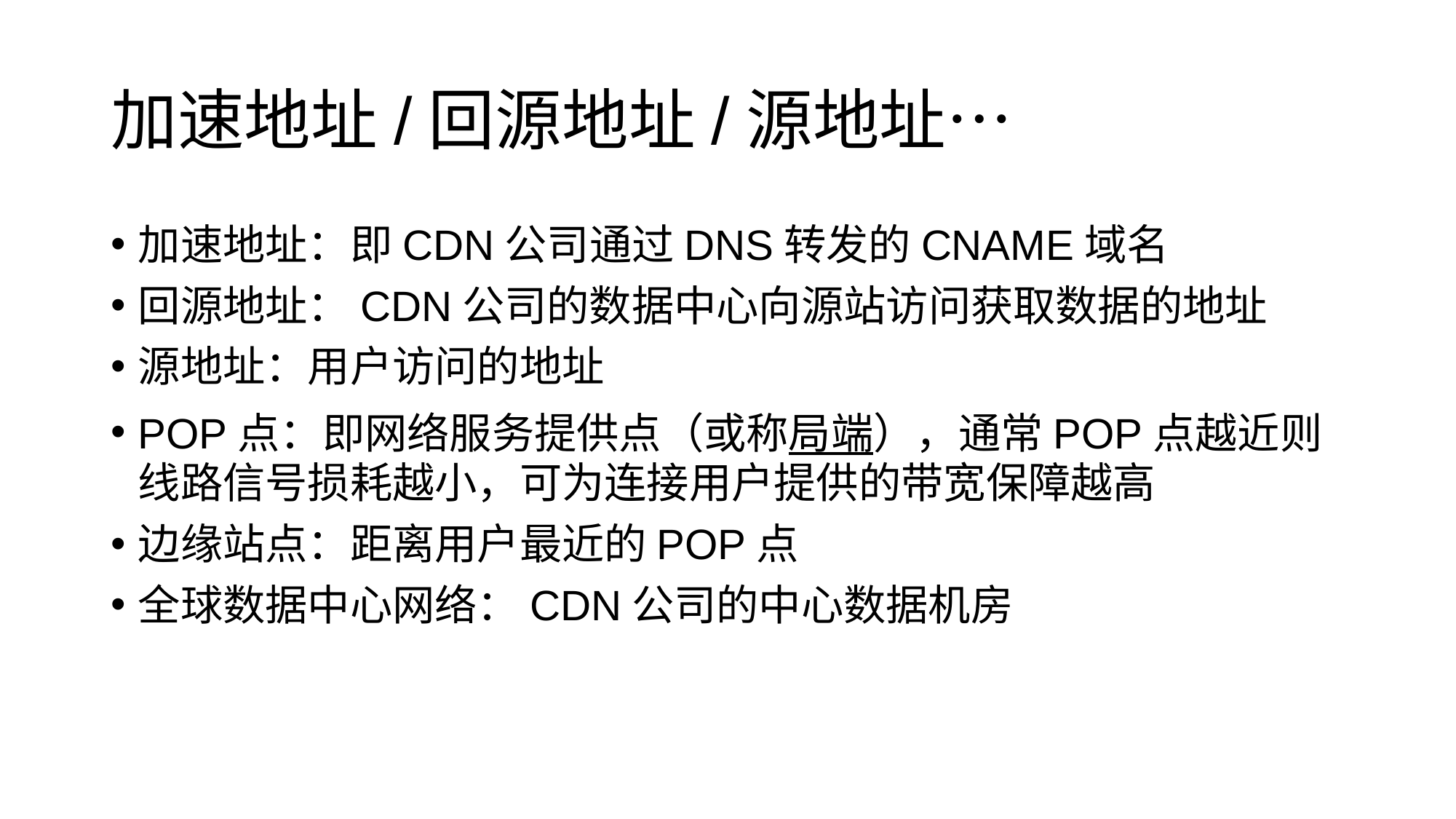

# 加速地址/回源地址/源地址…
加速地址：即CDN公司通过DNS转发的CNAME域名
回源地址：CDN公司的数据中心向源站访问获取数据的地址
源地址：用户访问的地址
POP点：即网络服务提供点（或称局端），通常POP点越近则线路信号损耗越小，可为连接用户提供的带宽保障越高
边缘站点：距离用户最近的POP点
全球数据中心网络：CDN公司的中心数据机房